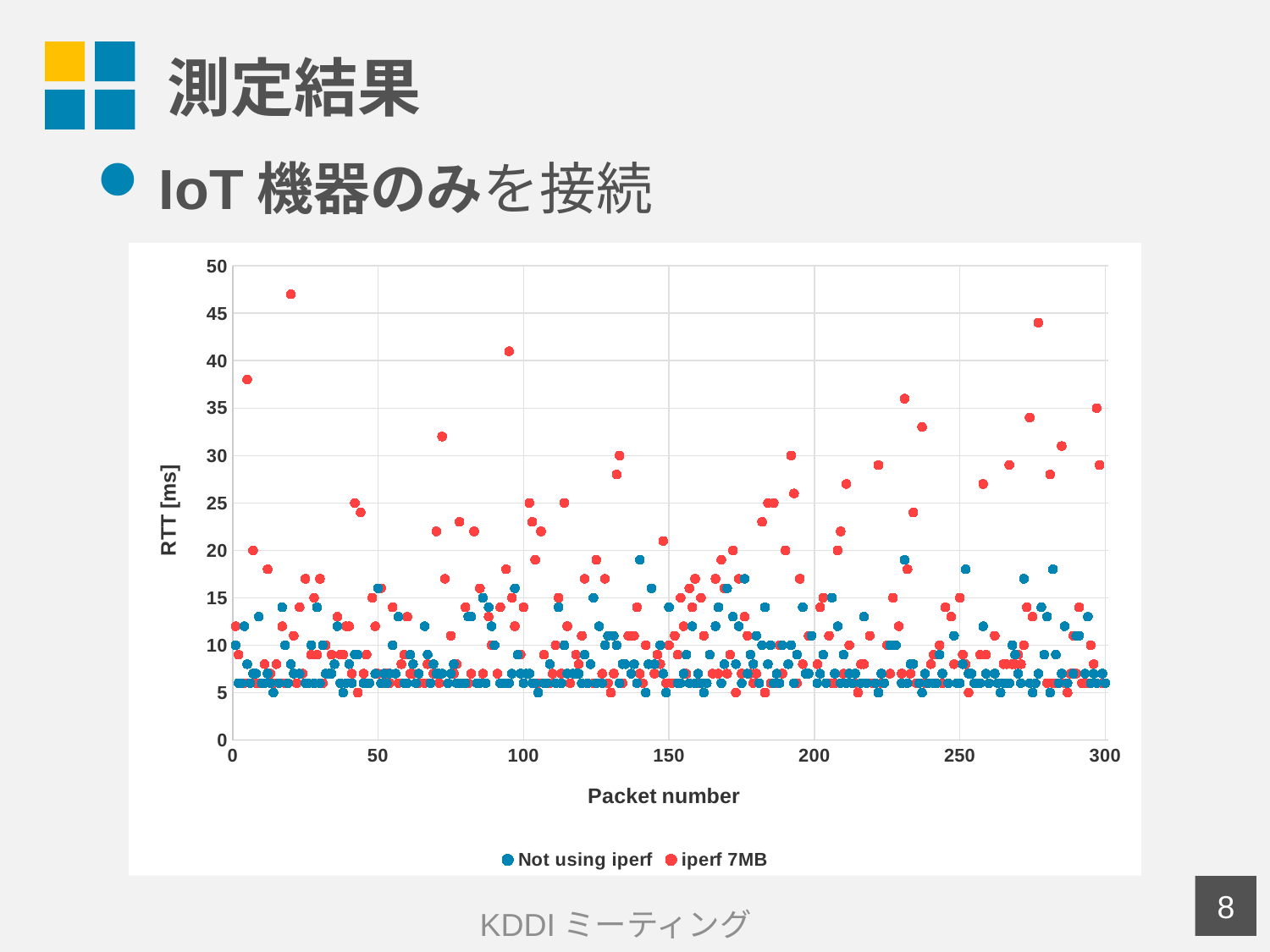

# 測定結果
IoT機器のみを接続

### Chart

| Category | Not using iperf | iperf 7MB |
|---|---|---|
8
KDDIミーティング